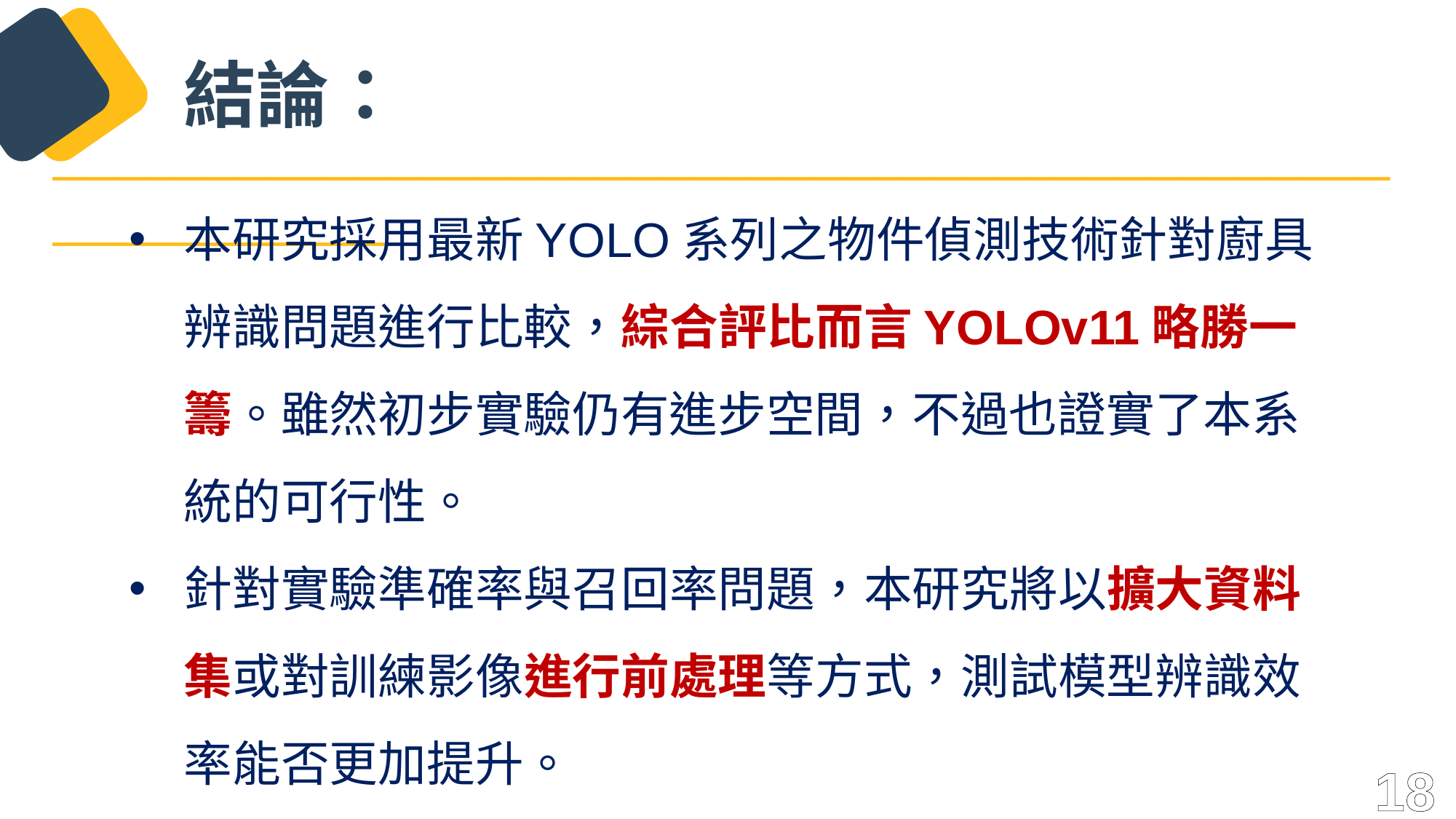

# 結論：
_______________________________________________________
本研究採用最新YOLO系列之物件偵測技術針對廚具辨識問題進行比較，綜合評比而言YOLOv11略勝一籌。雖然初步實驗仍有進步空間，不過也證實了本系統的可行性。
針對實驗準確率與召回率問題，本研究將以擴大資料集或對訓練影像進行前處理等方式，測試模型辨識效率能否更加提升。
18